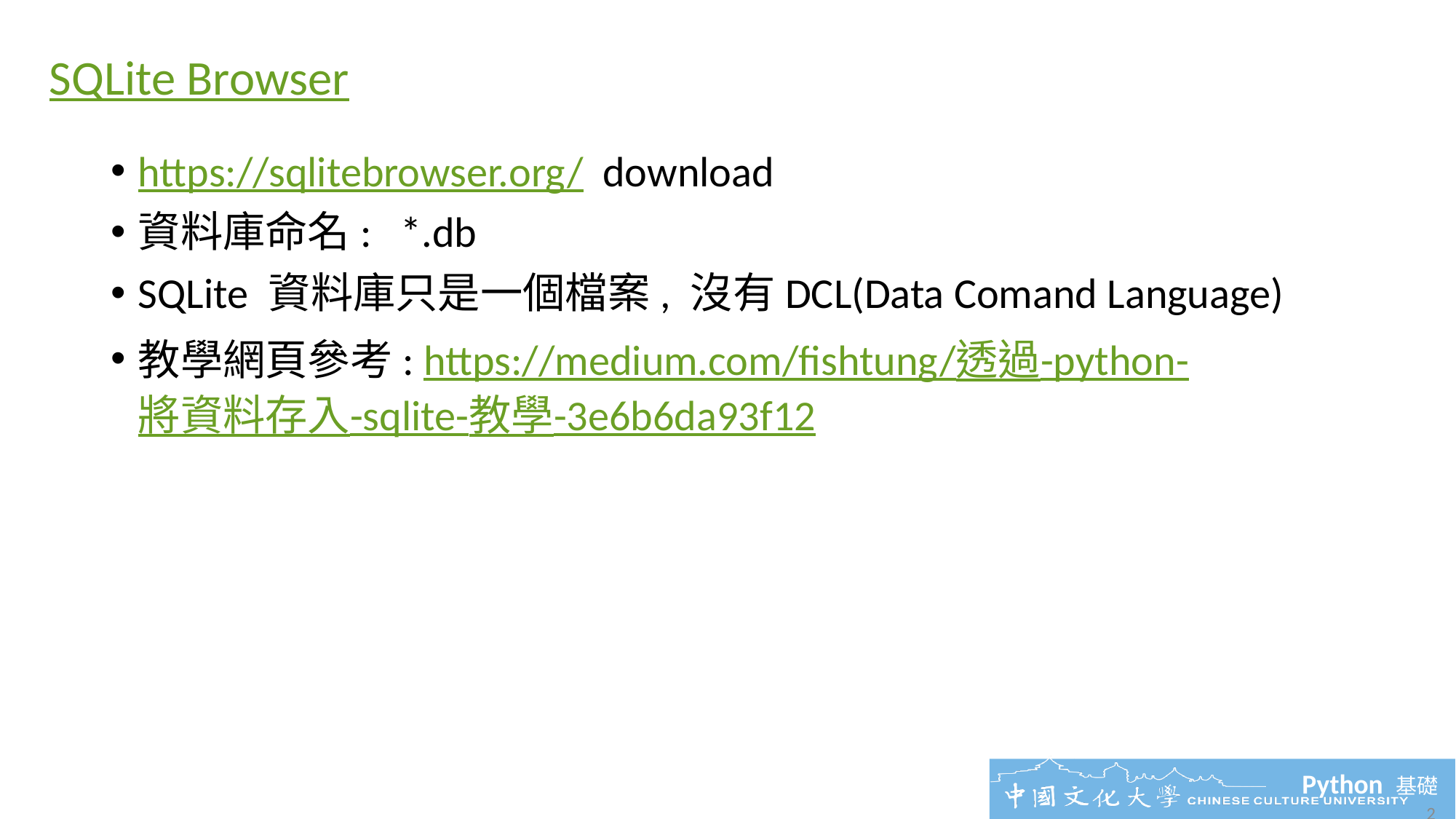

# SQLite Browser
https://sqlitebrowser.org/  download
資料庫命名:   *.db
SQLite 資料庫只是一個檔案, 沒有DCL(Data Comand Language)
教學網頁參考: https://medium.com/fishtung/透過-python-將資料存入-sqlite-教學-3e6b6da93f12